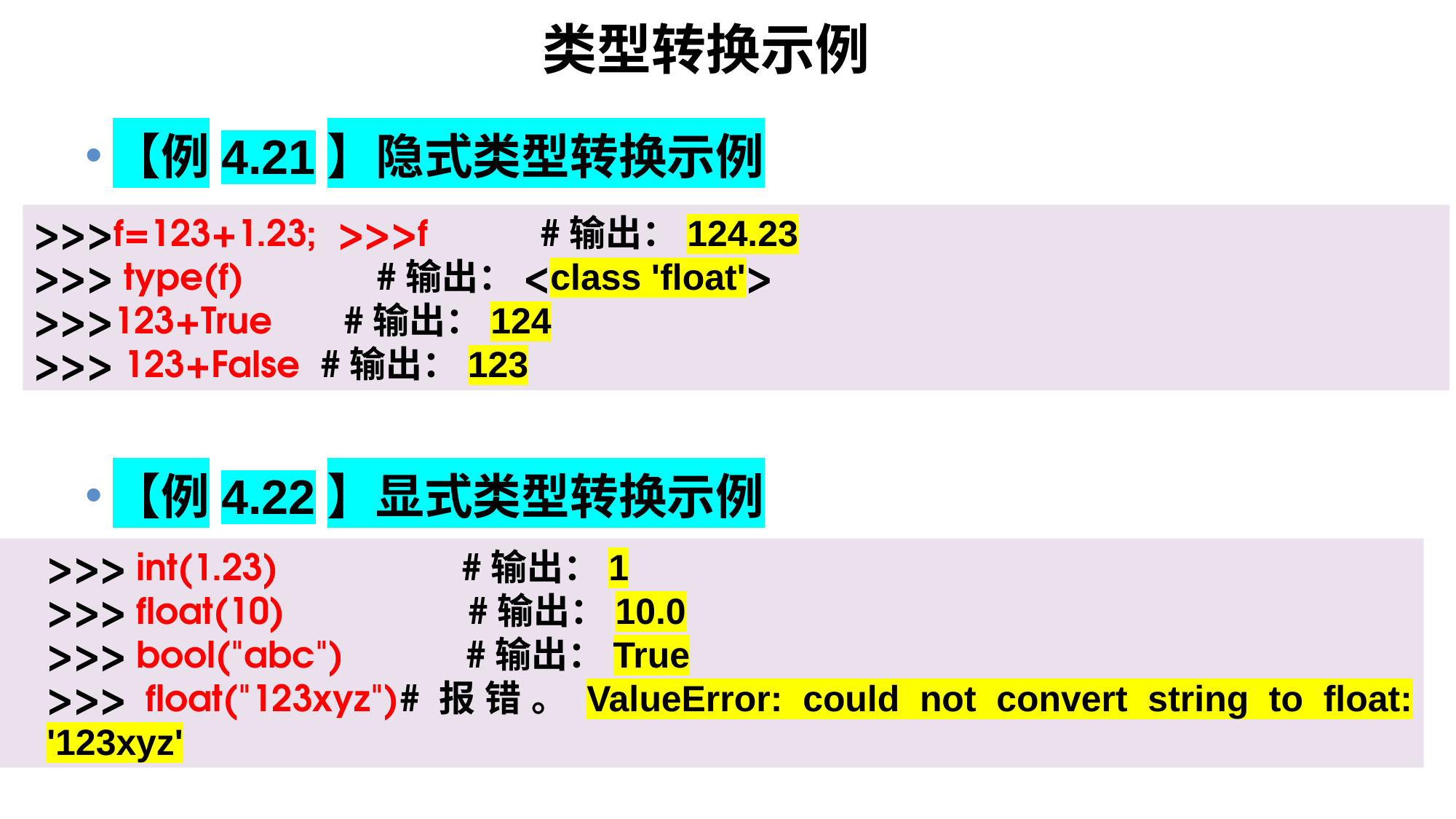

# 类型转换示例
【例4.21】隐式类型转换示例

【例4.22】显式类型转换示例
>>>f=123+1.23;  >>>f           #输出：124.23
>>> type(f)             #输出：<class 'float'>
>>>123+True       #输出：124
>>> 123+False  #输出：123
>>> int(1.23)                  #输出：1
>>> float(10)                  #输出：10.0
>>> bool("abc")            #输出：True
>>> float("123xyz")#报错。ValueError: could not convert string to float: '123xyz'